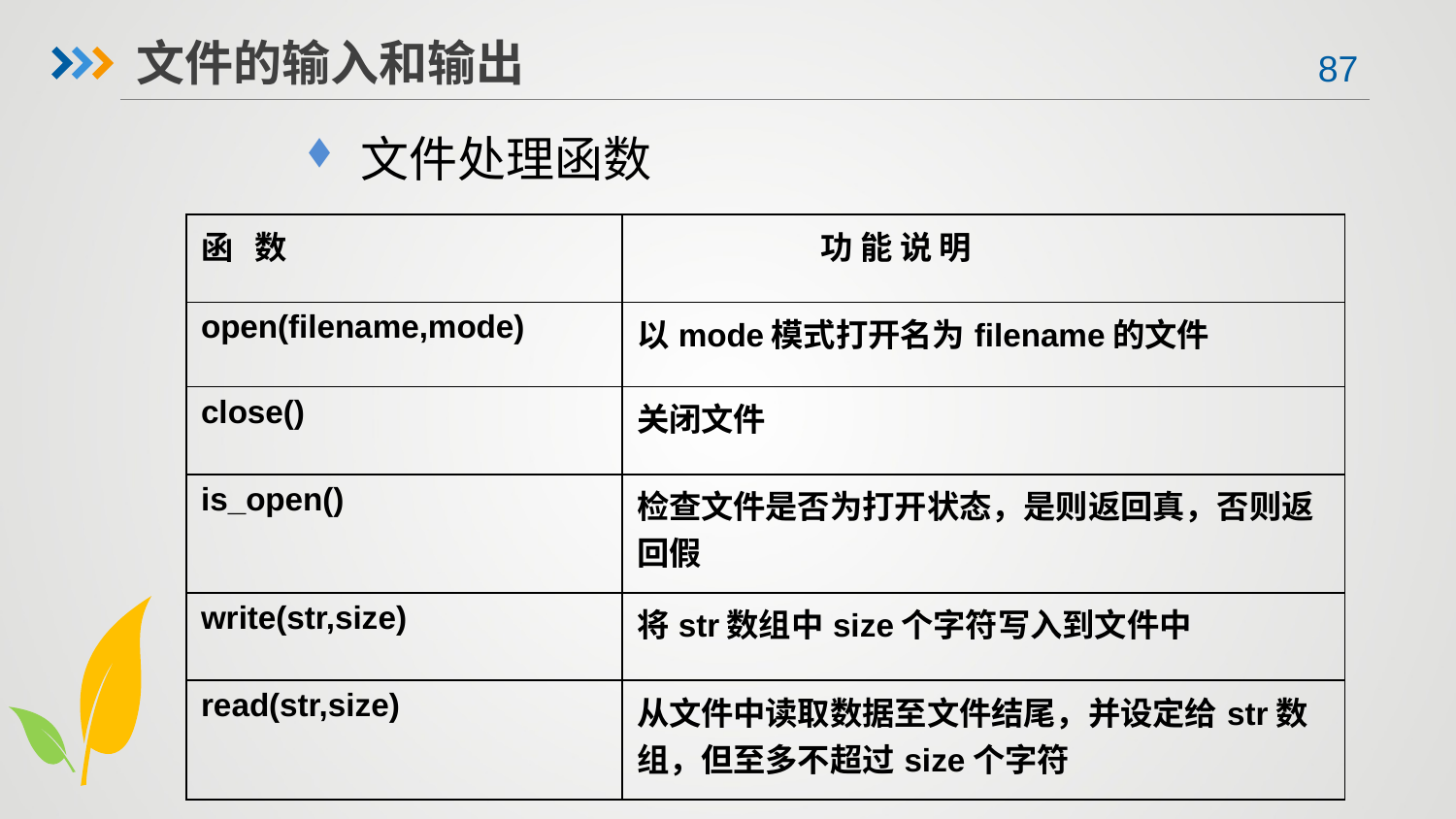

文件的输入和输出
文件处理函数
| 函 数 | 功 能 说 明 |
| --- | --- |
| open(filename,mode) | 以mode模式打开名为filename的文件 |
| close() | 关闭文件 |
| is\_open() | 检查文件是否为打开状态，是则返回真，否则返回假 |
| write(str,size) | 将str数组中size个字符写入到文件中 |
| read(str,size) | 从文件中读取数据至文件结尾，并设定给str数组，但至多不超过size个字符 |